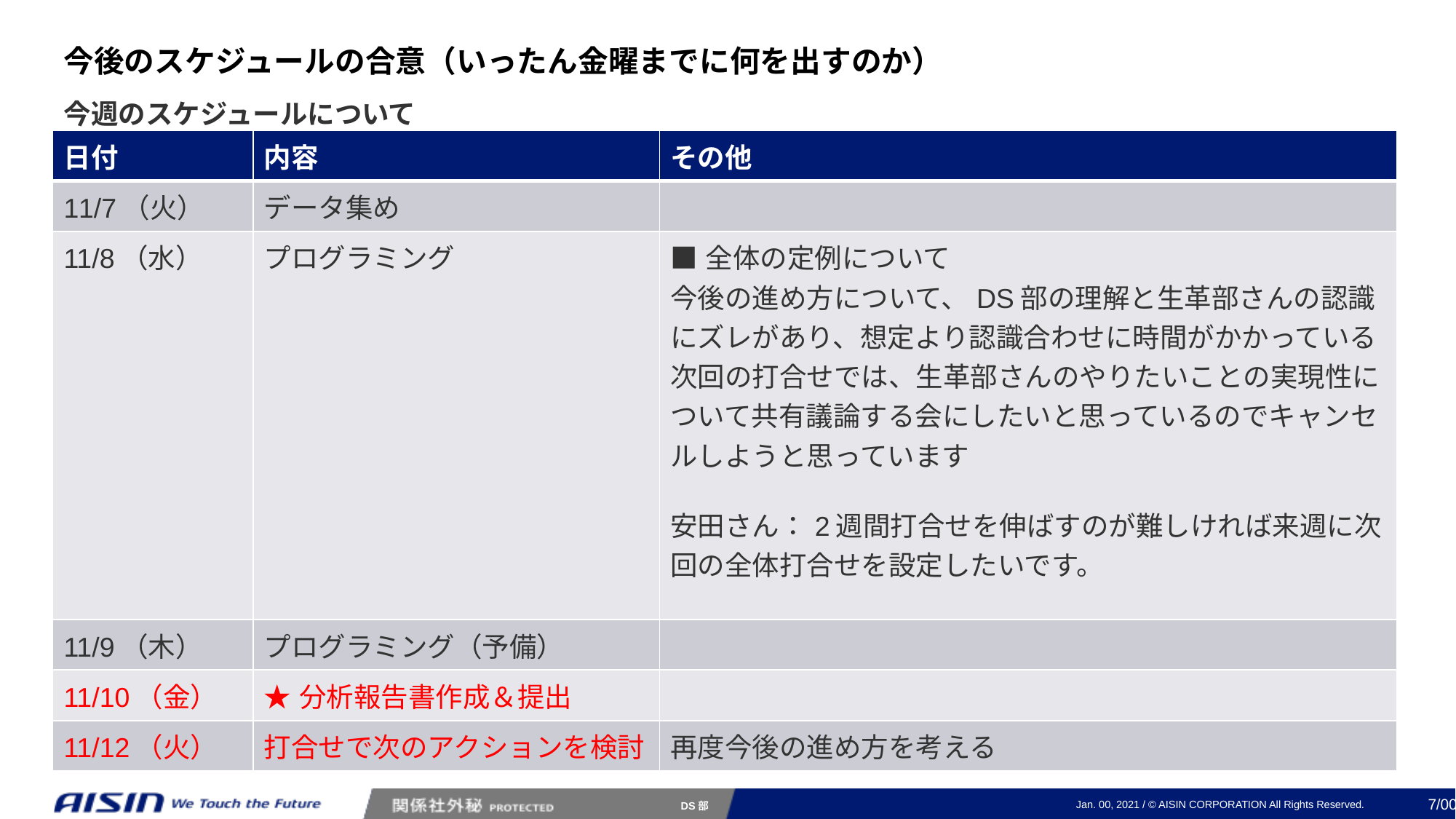

今後のスケジュールの合意（いったん金曜までに何を出すのか）

今週のスケジュールについて
| 日付 | 内容 | その他 |
| --- | --- | --- |
| 11/7（火） | データ集め |  |
| 11/8（水） | プログラミング | ■全体の定例について 今後の進め方について、DS部の理解と生革部さんの認識にズレがあり、想定より認識合わせに時間がかかっている 次回の打合せでは、生革部さんのやりたいことの実現性について共有議論する会にしたいと思っているのでキャンセルしようと思っています 安田さん：2週間打合せを伸ばすのが難しければ来週に次回の全体打合せを設定したいです。 |
| 11/9（木） | プログラミング（予備） |  |
| 11/10（金） | ★分析報告書作成＆提出 |  |
| 11/12（火） | 打合せで次のアクションを検討 | 再度今後の進め方を考える |